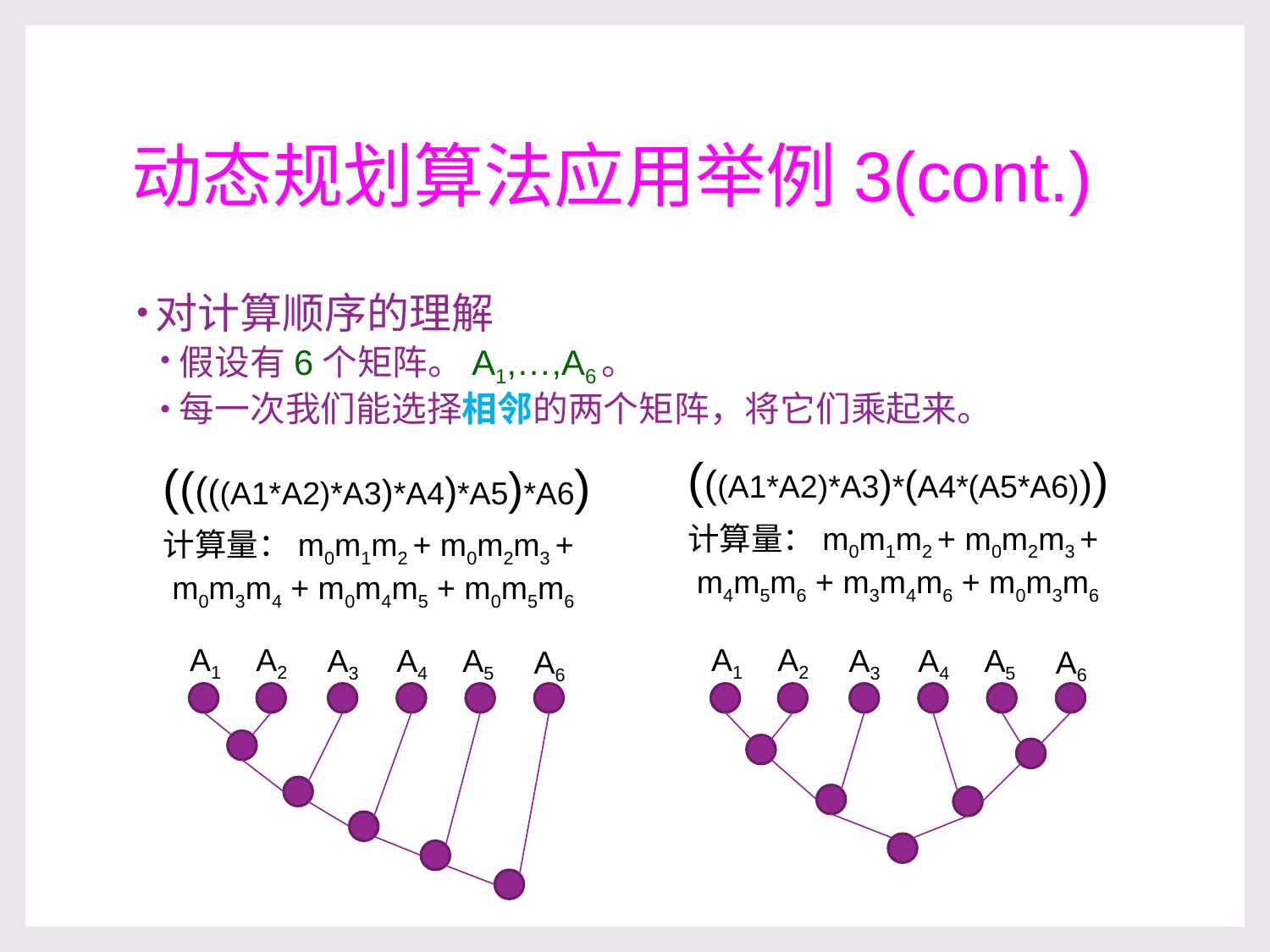

# 动态规划算法应用举例3(cont.)
对计算顺序的理解
假设有6个矩阵。A1,…,A6。
每一次我们能选择相邻的两个矩阵，将它们乘起来。
(((A1*A2)*A3)*(A4*(A5*A6)))
计算量：m0m1m2 + m0m2m3 +
 m4m5m6 + m3m4m6 + m0m3m6
(((((A1*A2)*A3)*A4)*A5)*A6)
计算量：m0m1m2 + m0m2m3 +
 m0m3m4 + m0m4m5 + m0m5m6
A1
A2
A3
A4
A5
A6

A1
A2
A3
A4
A5
A6